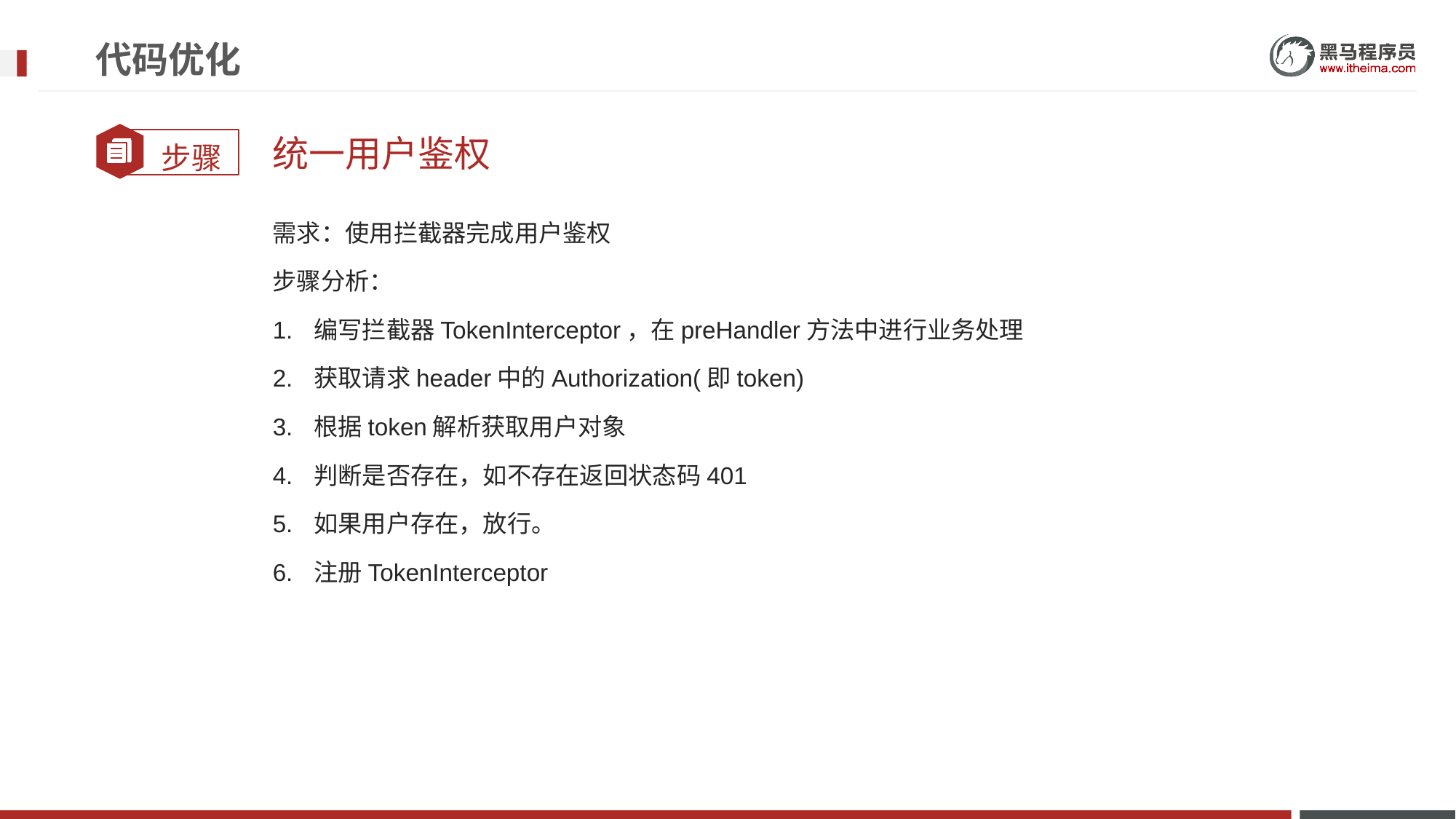

# 代码优化
统一用户鉴权
需求：使用拦截器完成用户鉴权
步骤分析：
编写拦截器TokenInterceptor，在preHandler方法中进行业务处理
获取请求header中的Authorization(即token)
根据token解析获取用户对象
判断是否存在，如不存在返回状态码401
如果用户存在，放行。
注册TokenInterceptor